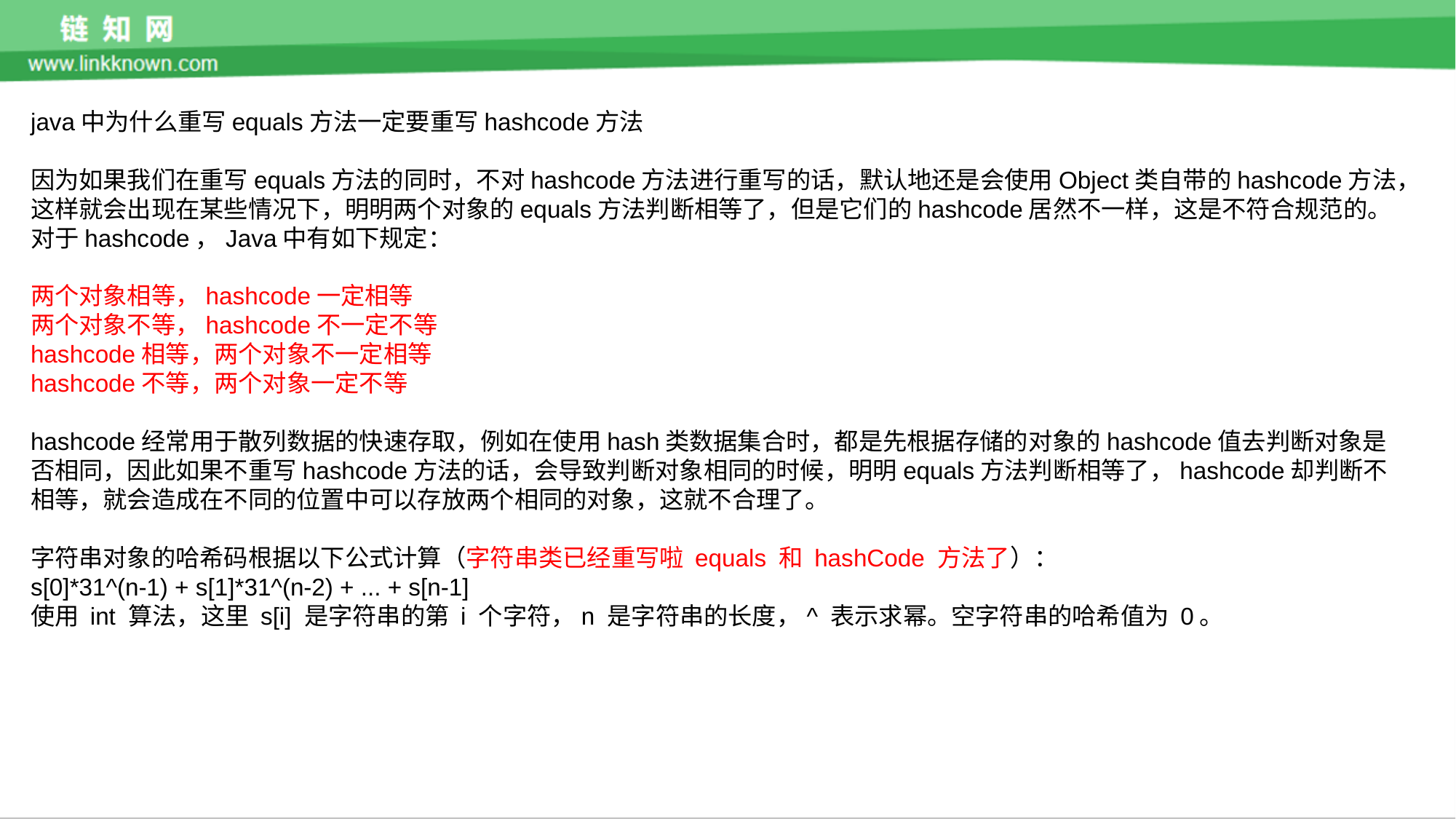

java中为什么重写equals方法一定要重写hashcode方法

因为如果我们在重写equals方法的同时，不对hashcode方法进行重写的话，默认地还是会使用Object类自带的hashcode方法，这样就会出现在某些情况下，明明两个对象的equals方法判断相等了，但是它们的hashcode居然不一样，这是不符合规范的。对于hashcode，Java中有如下规定：

两个对象相等，hashcode一定相等
两个对象不等，hashcode不一定不等
hashcode相等，两个对象不一定相等
hashcode不等，两个对象一定不等

hashcode经常用于散列数据的快速存取，例如在使用hash类数据集合时，都是先根据存储的对象的hashcode值去判断对象是否相同，因此如果不重写hashcode方法的话，会导致判断对象相同的时候，明明equals方法判断相等了，hashcode却判断不相等，就会造成在不同的位置中可以存放两个相同的对象，这就不合理了。

字符串对象的哈希码根据以下公式计算（字符串类已经重写啦 equals 和 hashCode 方法了）：
s[0]*31^(n-1) + s[1]*31^(n-2) + ... + s[n-1]
使用 int 算法，这里 s[i] 是字符串的第 i 个字符，n 是字符串的长度，^ 表示求幂。空字符串的哈希值为 0。